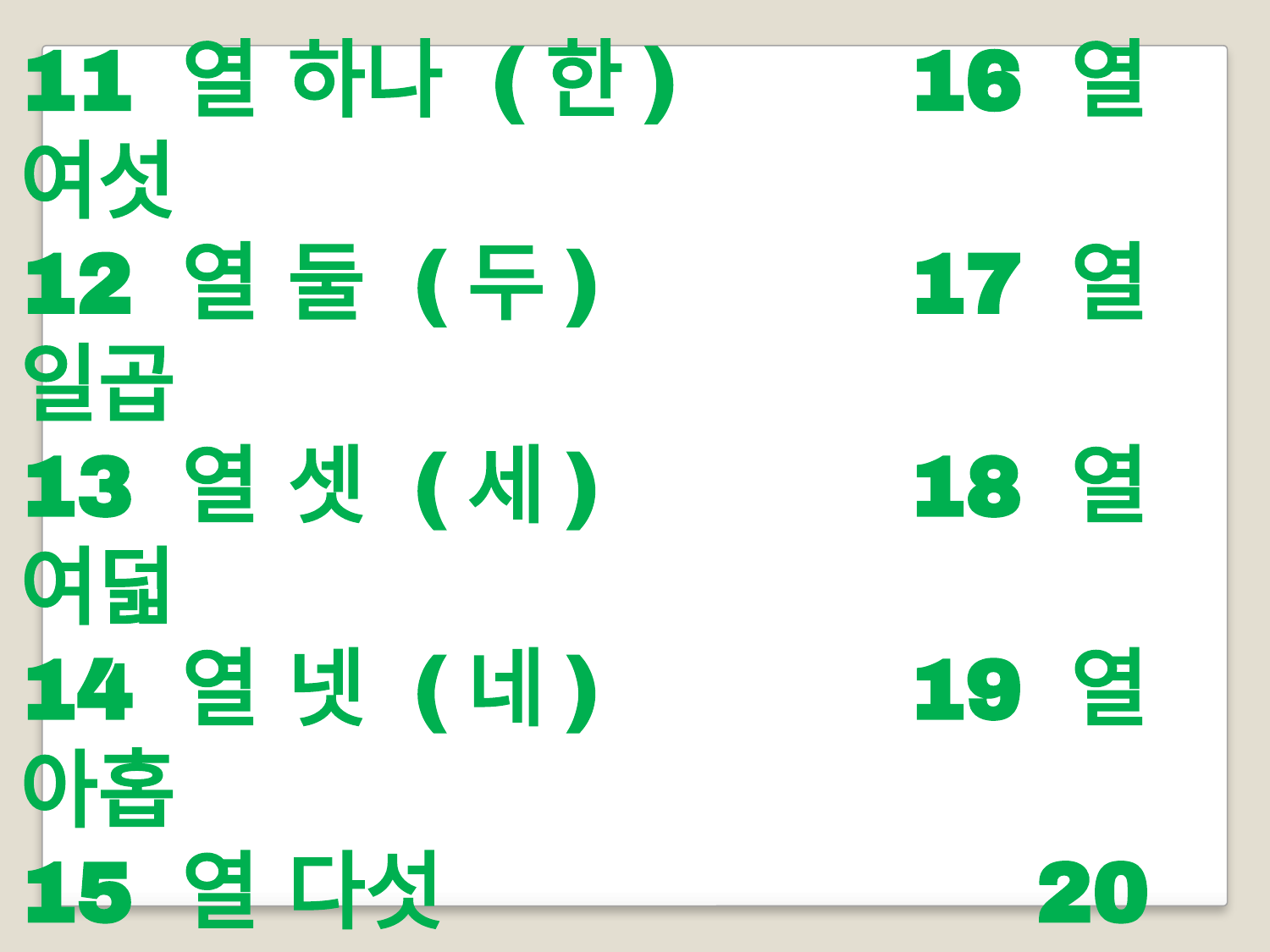

11 열 하나 (한)		16 열 여섯
12 열 둘 (두)			17 열 일곱
13 열 셋 (세)			18 열 여덟
14 열 넷 (네)			19 열 아홉
15 열 다섯					20 스물(스무)